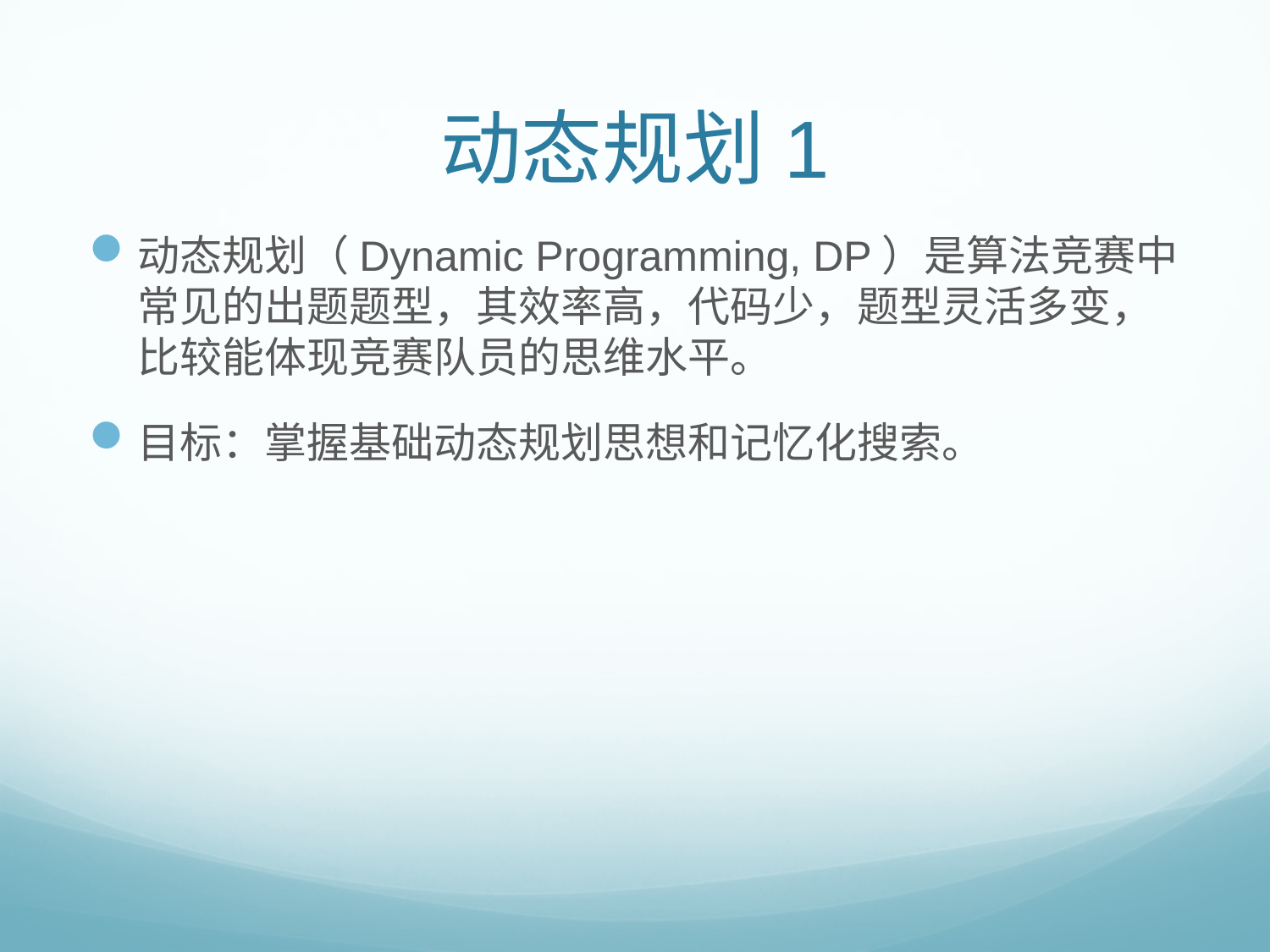

# 动态规划1
动态规划（Dynamic Programming, DP）是算法竞赛中常见的出题题型，其效率高，代码少，题型灵活多变，比较能体现竞赛队员的思维水平。
目标：掌握基础动态规划思想和记忆化搜索。